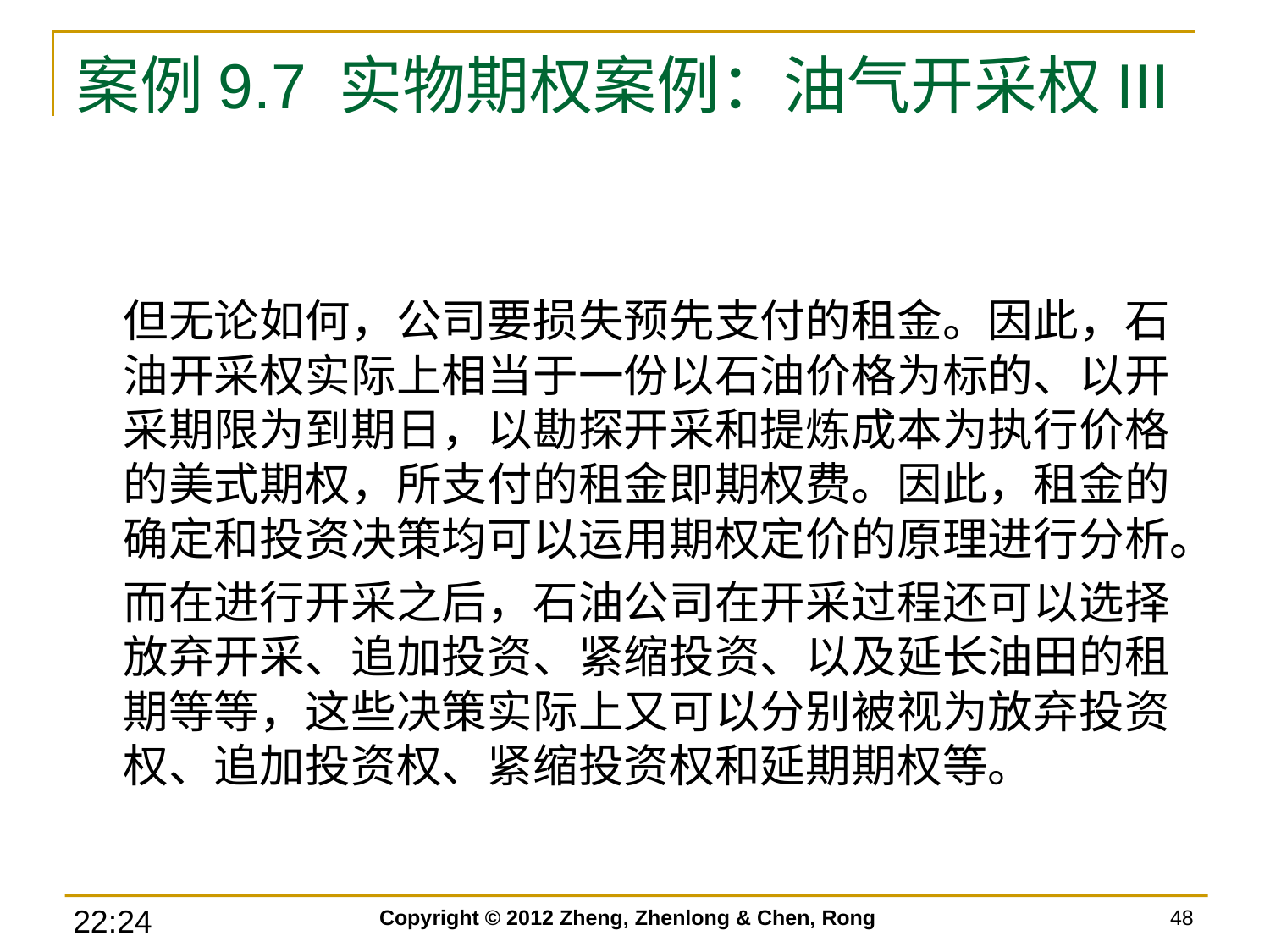

# 案例9.7 实物期权案例：油气开采权III

		但无论如何，公司要损失预先支付的租金。因此，石油开采权实际上相当于一份以石油价格为标的、以开采期限为到期日，以勘探开采和提炼成本为执行价格的美式期权，所支付的租金即期权费。因此，租金的确定和投资决策均可以运用期权定价的原理进行分析。
		而在进行开采之后，石油公司在开采过程还可以选择放弃开采、追加投资、紧缩投资、以及延长油田的租期等等，这些决策实际上又可以分别被视为放弃投资权、追加投资权、紧缩投资权和延期期权等。
Copyright © 2012 Zheng, Zhenlong & Chen, Rong
48